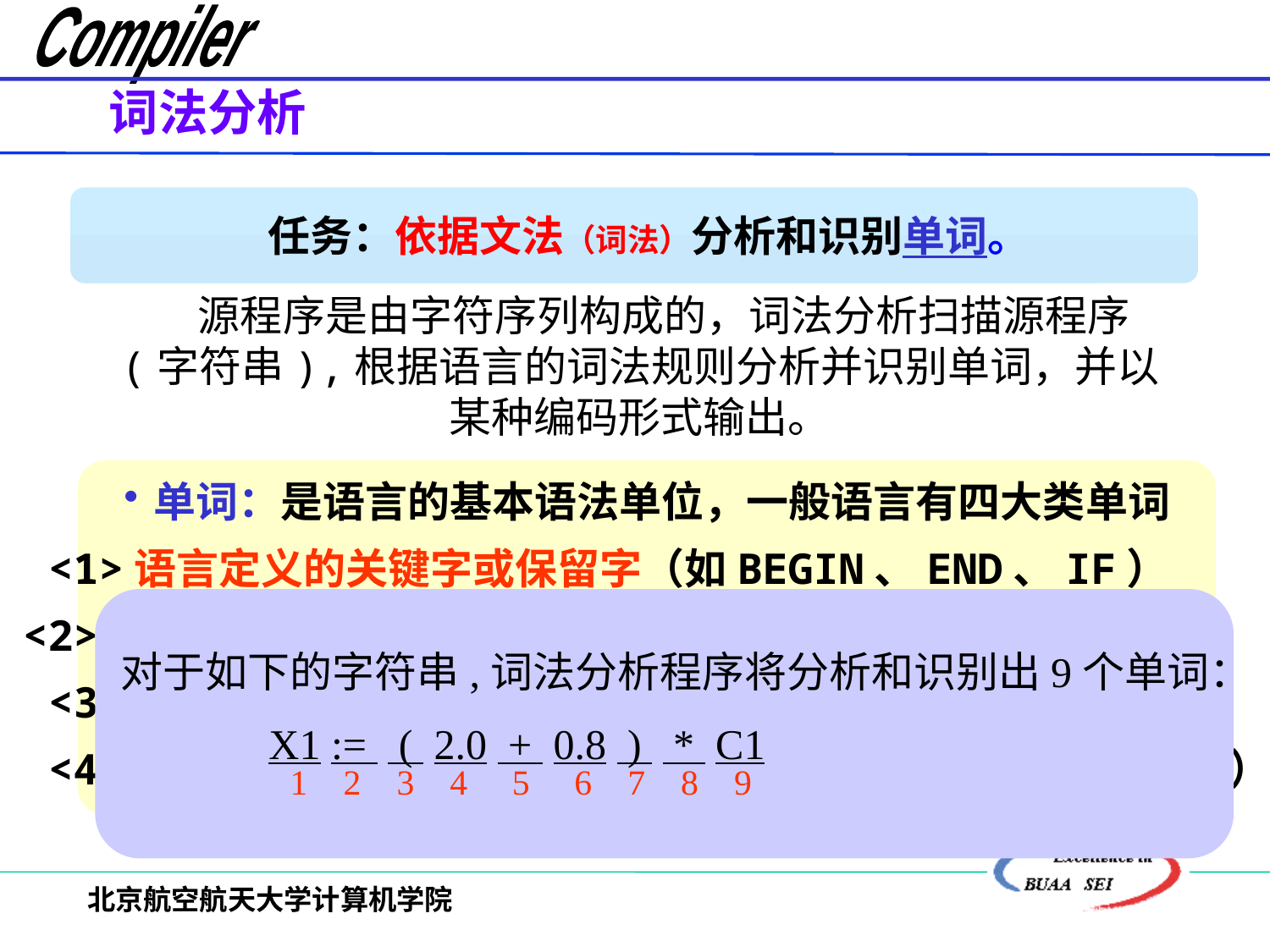

词法分析

  任务：依据文法（词法）分析和识别单词。

     源程序是由字符序列构成的，词法分析扫描源程序(字符串),根据语言的词法规则分析并识别单词，并以某种编码形式输出。
单词：是语言的基本语法单位，一般语言有四大类单词
 <1>语言定义的关键字或保留字（如BEGIN、END、IF）
<2>标识符
 <3>常数
 <4>分界符（运算符） （如+、-、*、/、;、（、） ……）
对于如下的字符串,词法分析程序将分析和识别出9个单词：

	  X1 :=   (  2.0  +  0.8  )   *  C1
          	    1    2    3    4     5     6    7    8    9